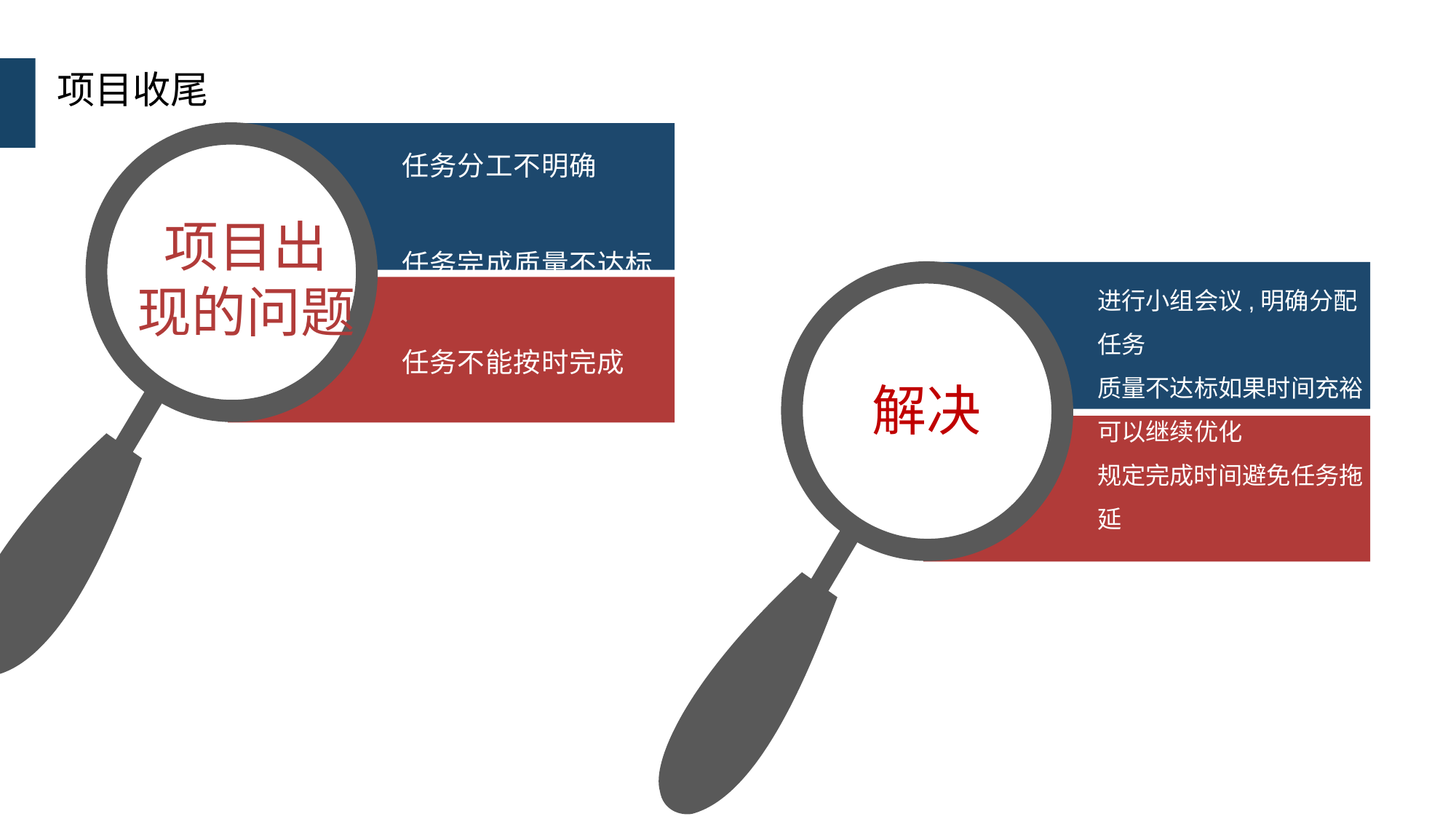

项目收尾

任务分工不明确

任务完成质量不达标

任务不能按时完成

项目出
现的问题

进行小组会议,明确分配任务
质量不达标如果时间充裕可以继续优化
规定完成时间避免任务拖延

解决